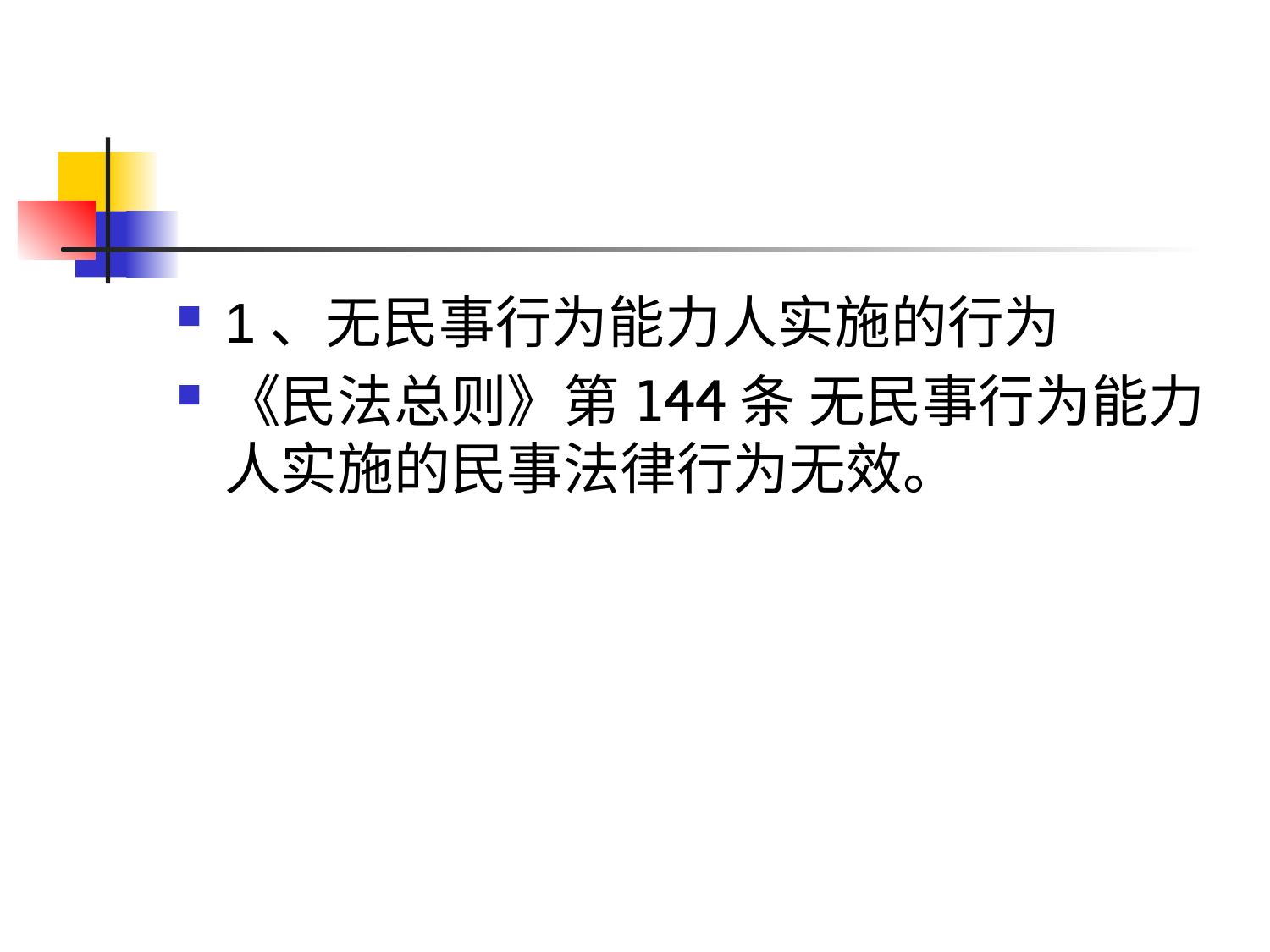

#
1、无民事行为能力人实施的行为
《民法总则》第144条 无民事行为能力人实施的民事法律行为无效。